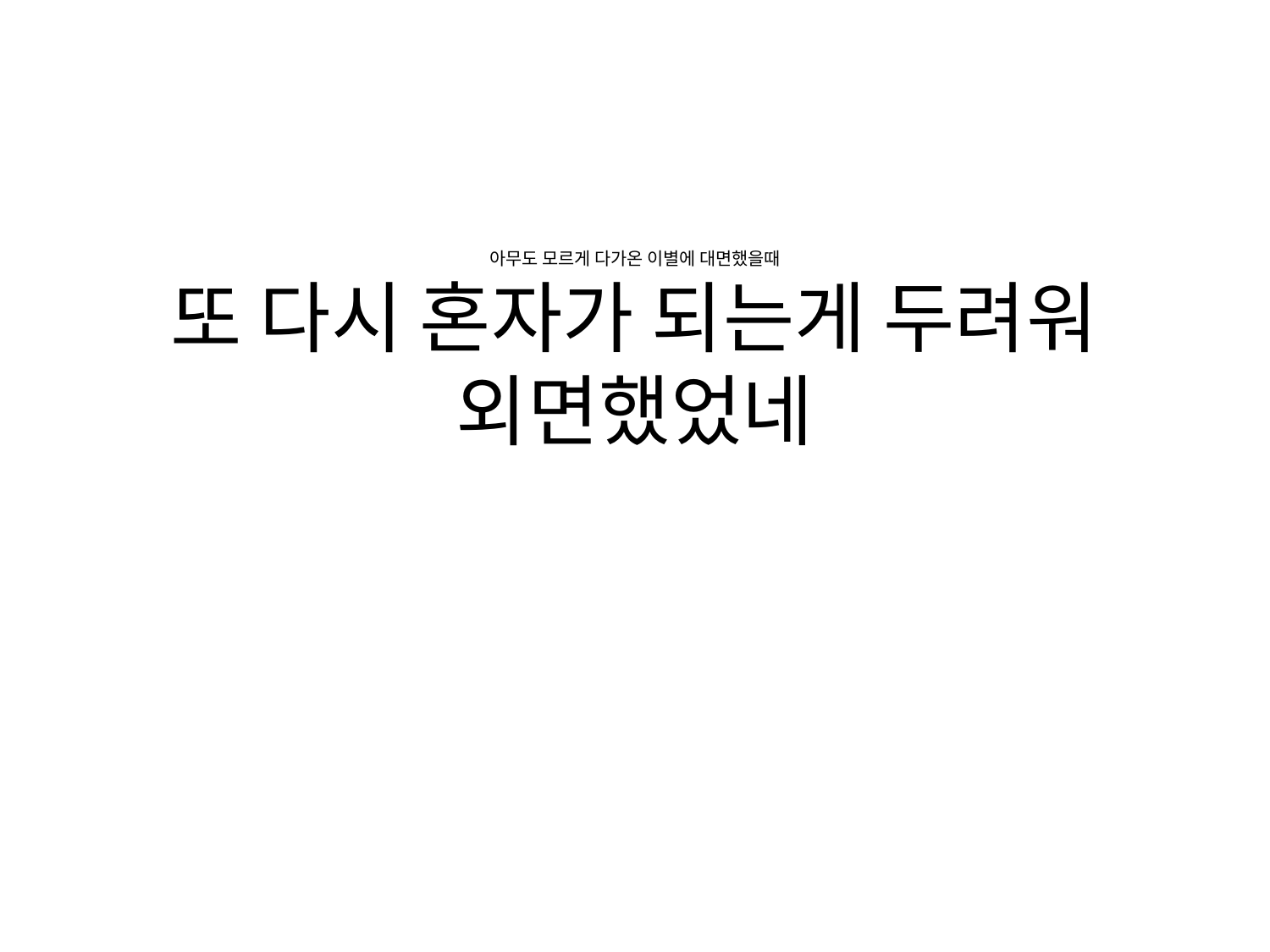

# 아무도 모르게 다가온 이별에 대면했을때
또 다시 혼자가 되는게 두려워 외면했었네